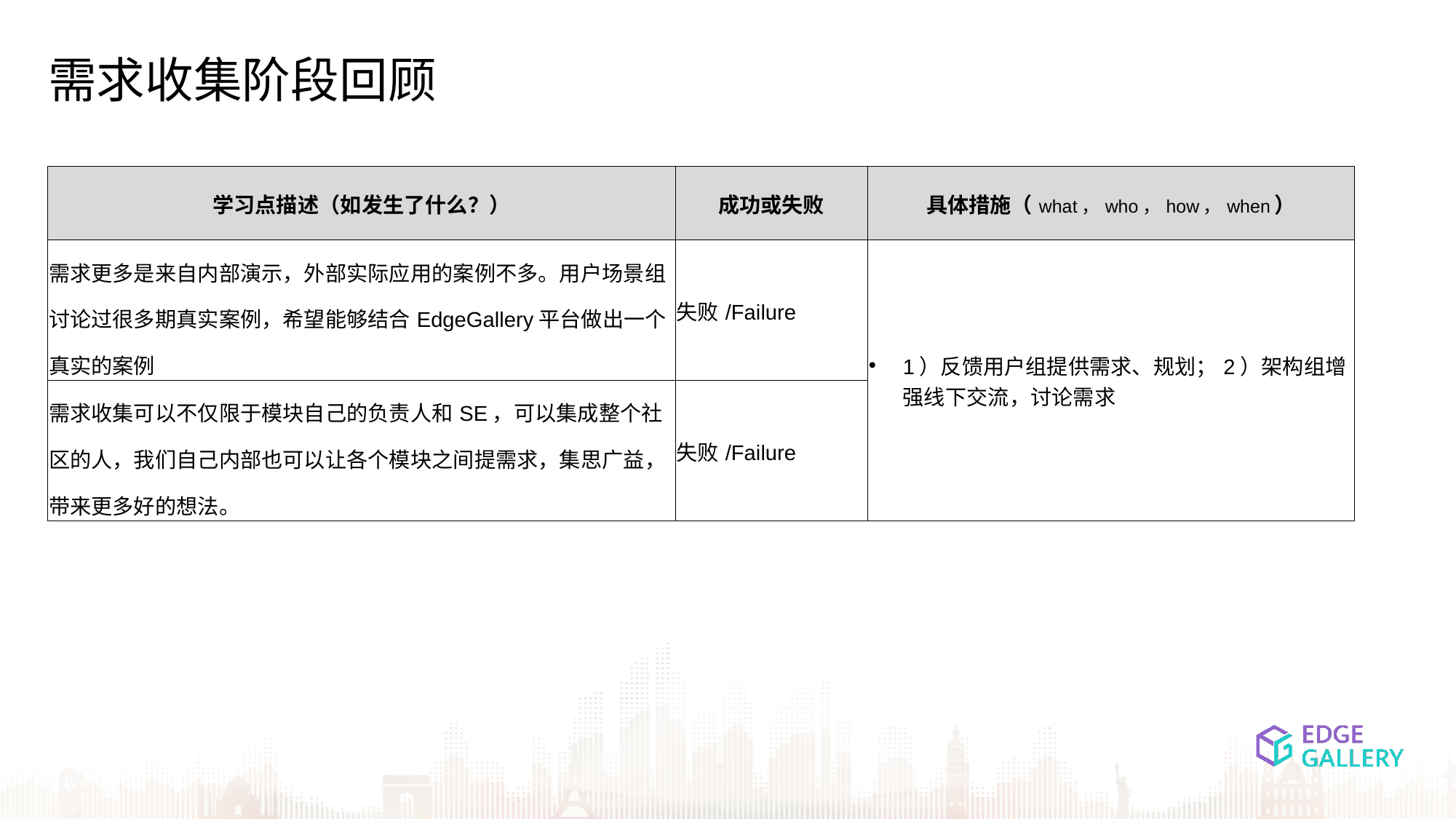

# 需求收集阶段回顾
| 学习点描述（如发生了什么？） | 成功或失败 | 具体措施（what，who，how，when） |
| --- | --- | --- |
| 需求更多是来自内部演示，外部实际应用的案例不多。用户场景组讨论过很多期真实案例，希望能够结合EdgeGallery平台做出一个真实的案例 | 失败/Failure | 1）反馈用户组提供需求、规划；2）架构组增强线下交流，讨论需求 |
| 需求收集可以不仅限于模块自己的负责人和SE，可以集成整个社区的人，我们自己内部也可以让各个模块之间提需求，集思广益，带来更多好的想法。 | 失败/Failure |  |